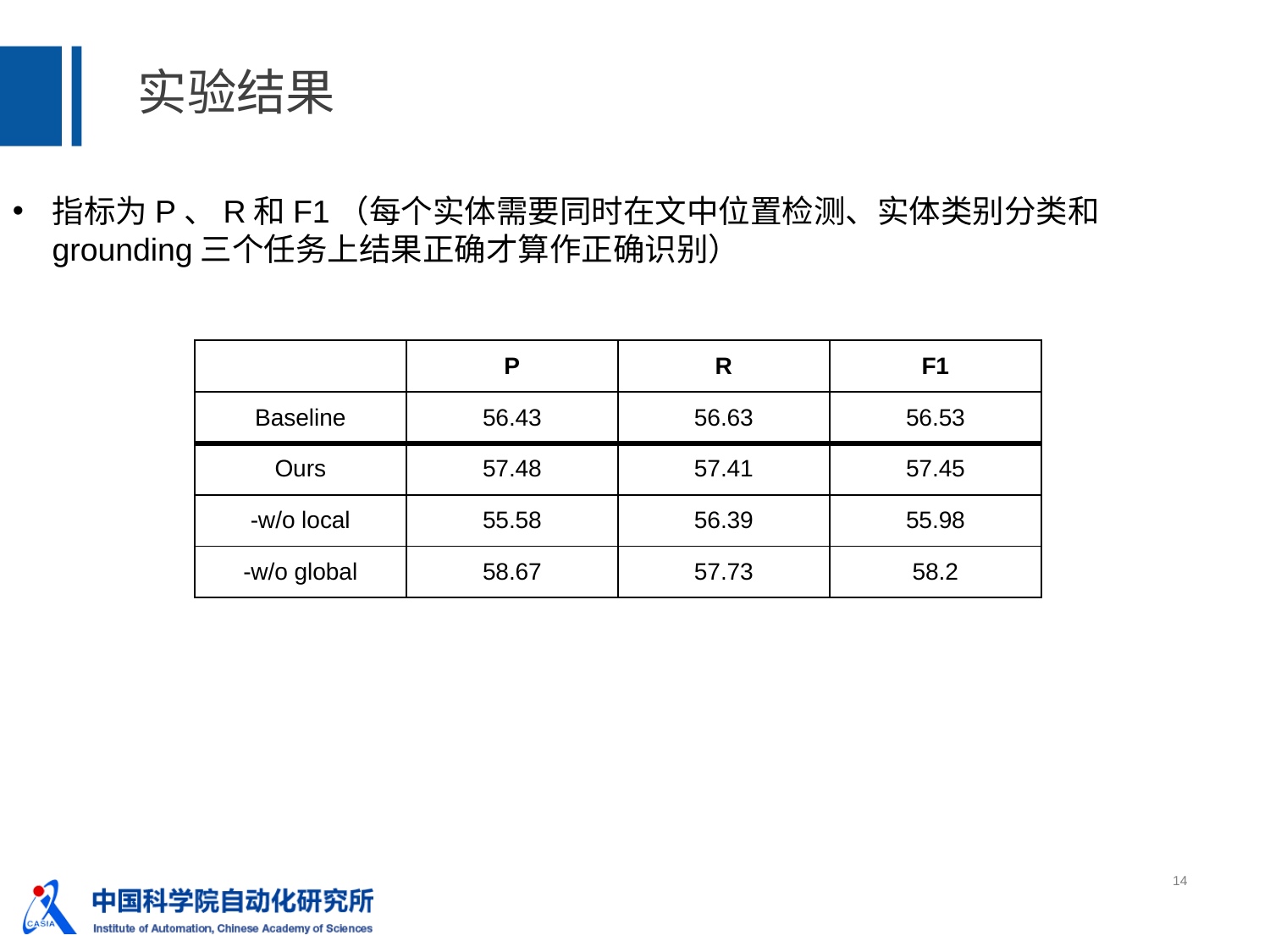

# 实验结果
指标为P、R和F1（每个实体需要同时在文中位置检测、实体类别分类和grounding三个任务上结果正确才算作正确识别）
|  | P | R | F1 |
| --- | --- | --- | --- |
| Baseline | 56.43 | 56.63 | 56.53 |
| Ours | 57.48 | 57.41 | 57.45 |
| -w/o local | 55.58 | 56.39 | 55.98 |
| -w/o global | 58.67 | 57.73 | 58.2 |
14